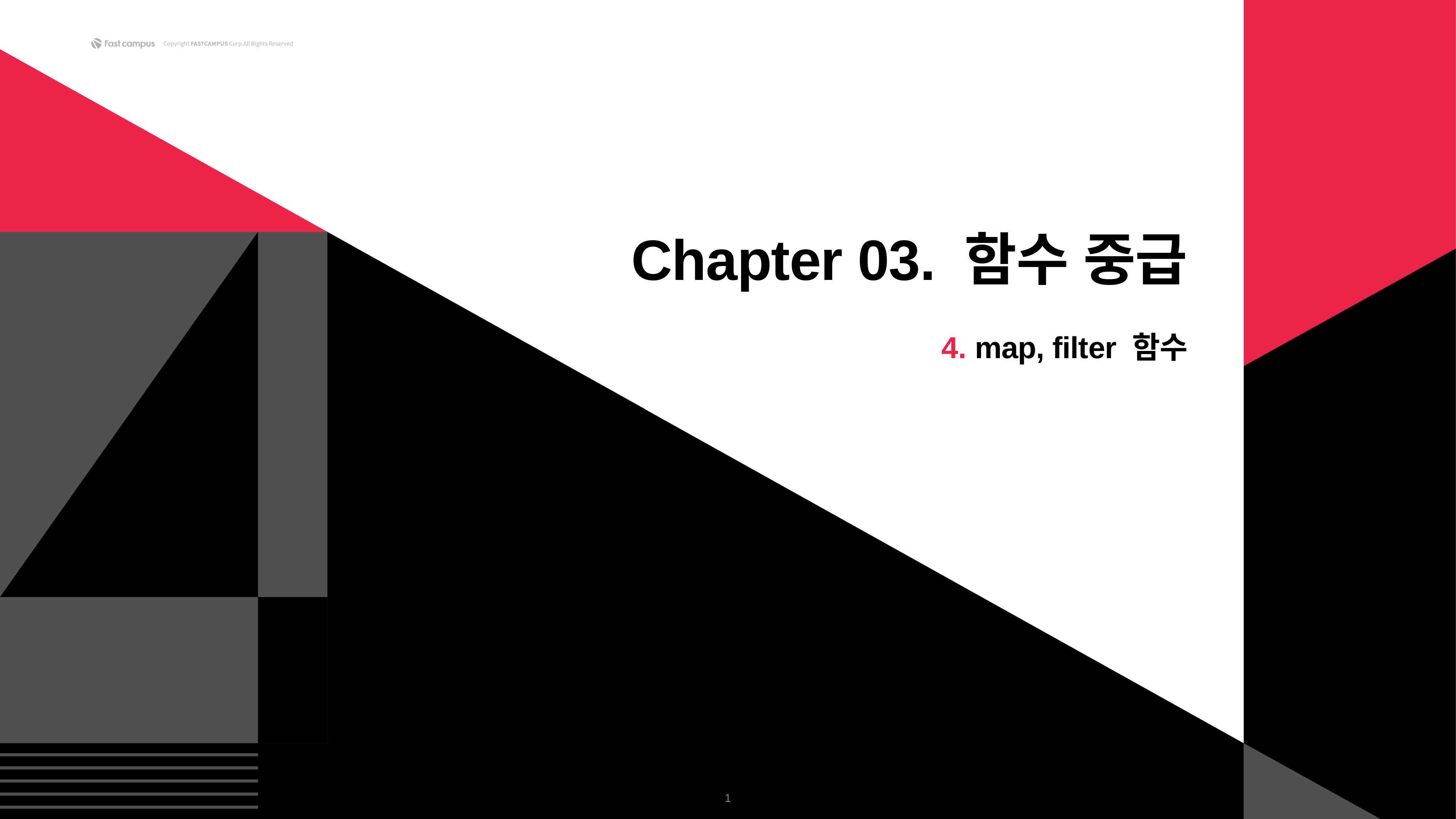

Chapter 03. 함수 중급

4. map, filter 함수
1